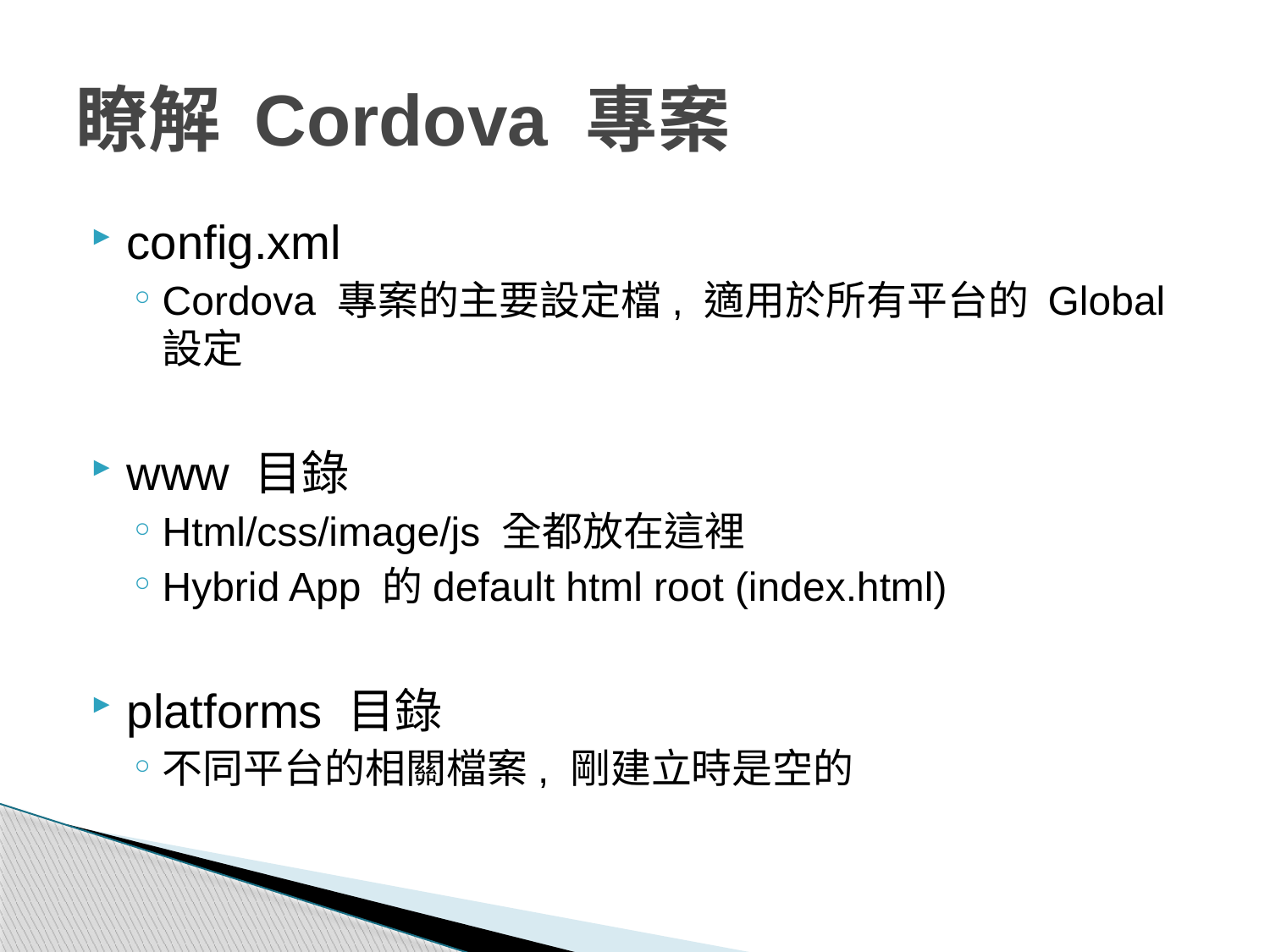

# 瞭解 Cordova 專案
config.xml
Cordova 專案的主要設定檔, 適用於所有平台的 Global 設定

www 目錄
Html/css/image/js 全都放在這裡
Hybrid App 的default html root (index.html)

platforms 目錄
不同平台的相關檔案, 剛建立時是空的